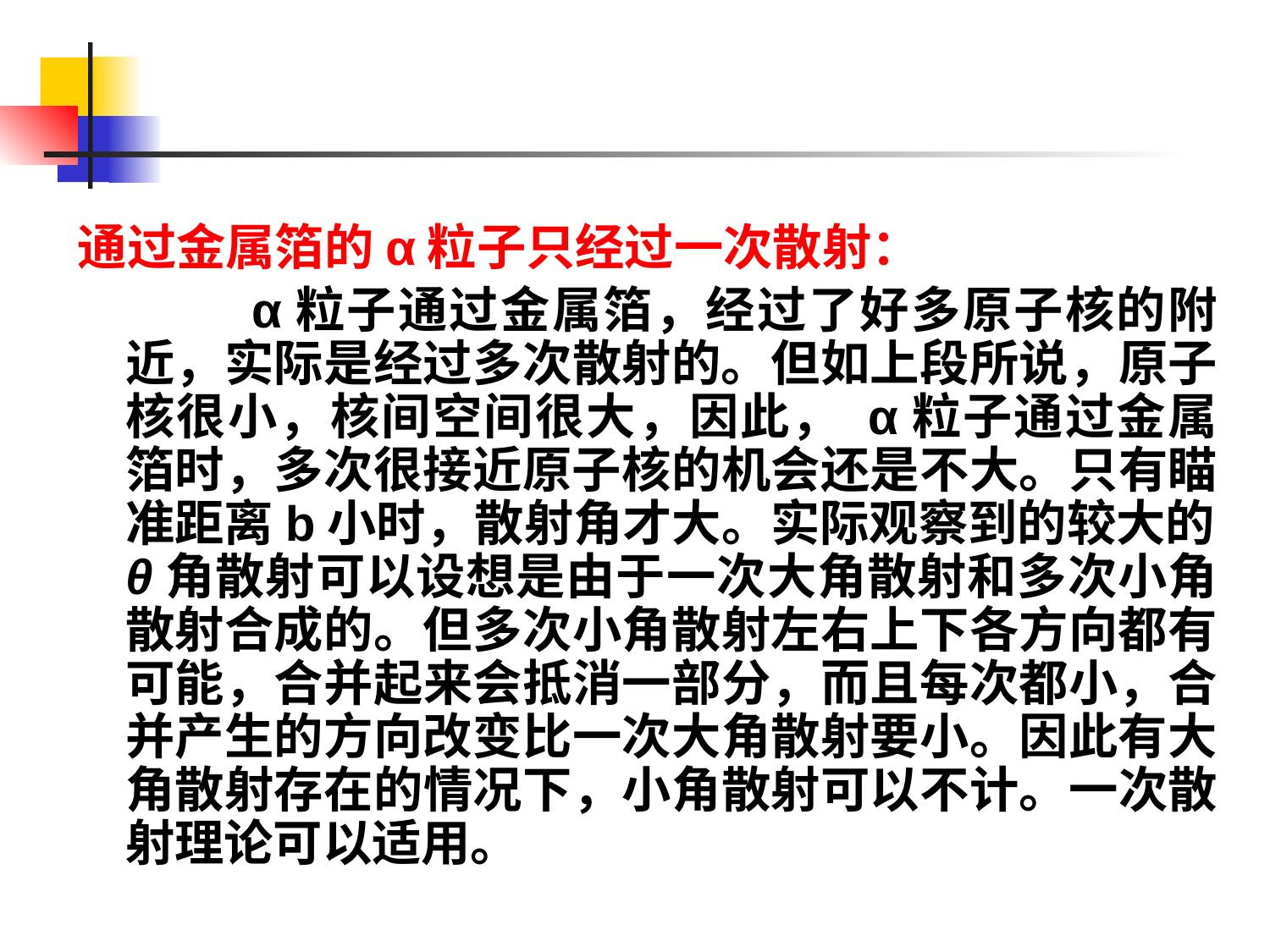

通过金属箔的α粒子只经过一次散射：
           α粒子通过金属箔，经过了好多原子核的附近，实际是经过多次散射的。但如上段所说，原子核很小，核间空间很大，因此， α粒子通过金属箔时，多次很接近原子核的机会还是不大。只有瞄准距离b小时，散射角才大。实际观察到的较大的θ角散射可以设想是由于一次大角散射和多次小角散射合成的。但多次小角散射左右上下各方向都有可能，合并起来会抵消一部分，而且每次都小，合并产生的方向改变比一次大角散射要小。因此有大角散射存在的情况下，小角散射可以不计。一次散射理论可以适用。